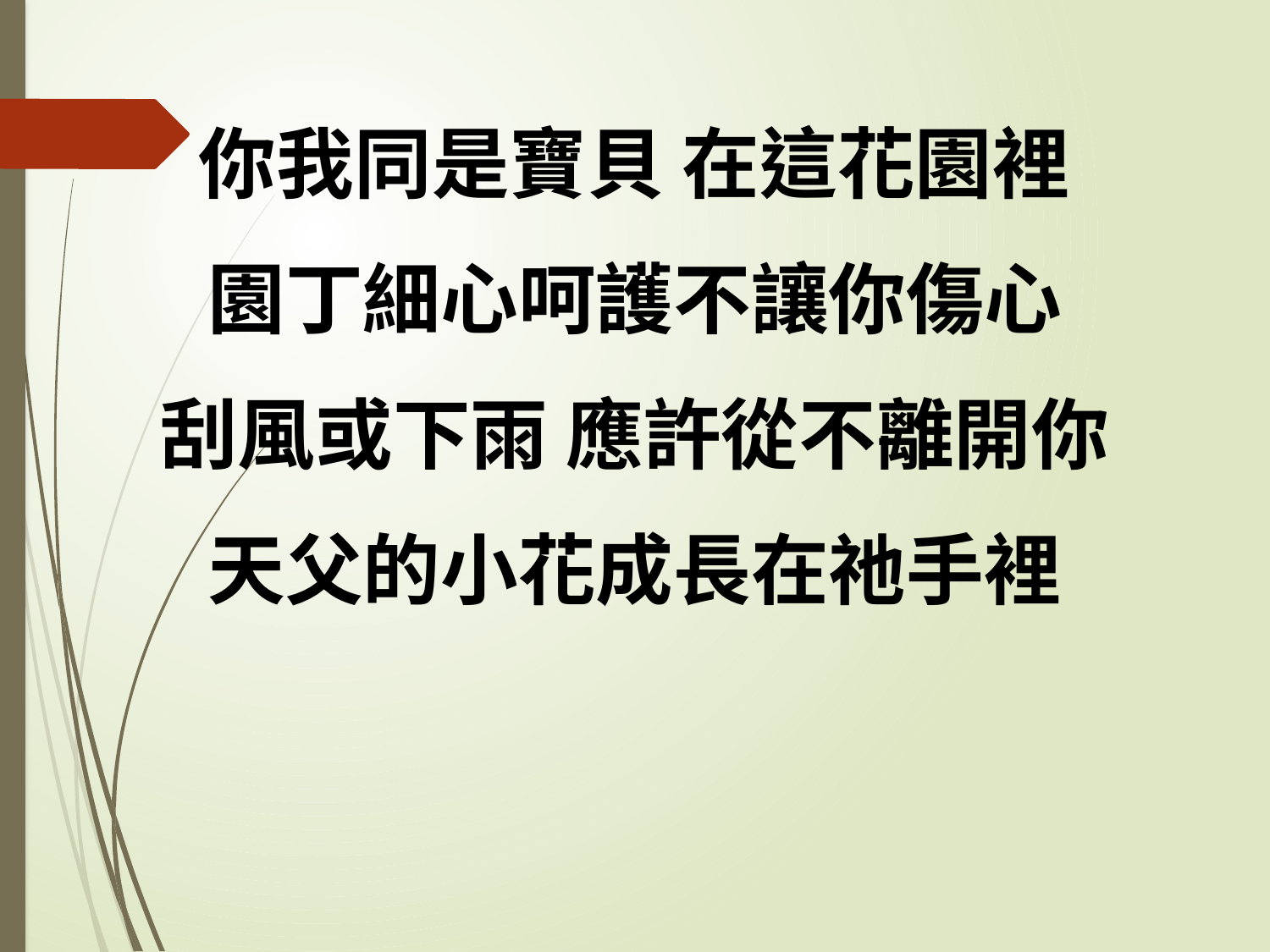

#
你我同是寶貝 在這花園裡
園丁細心呵護不讓你傷心
刮風或下雨 應許從不離開你
天父的小花成長在祂手裡